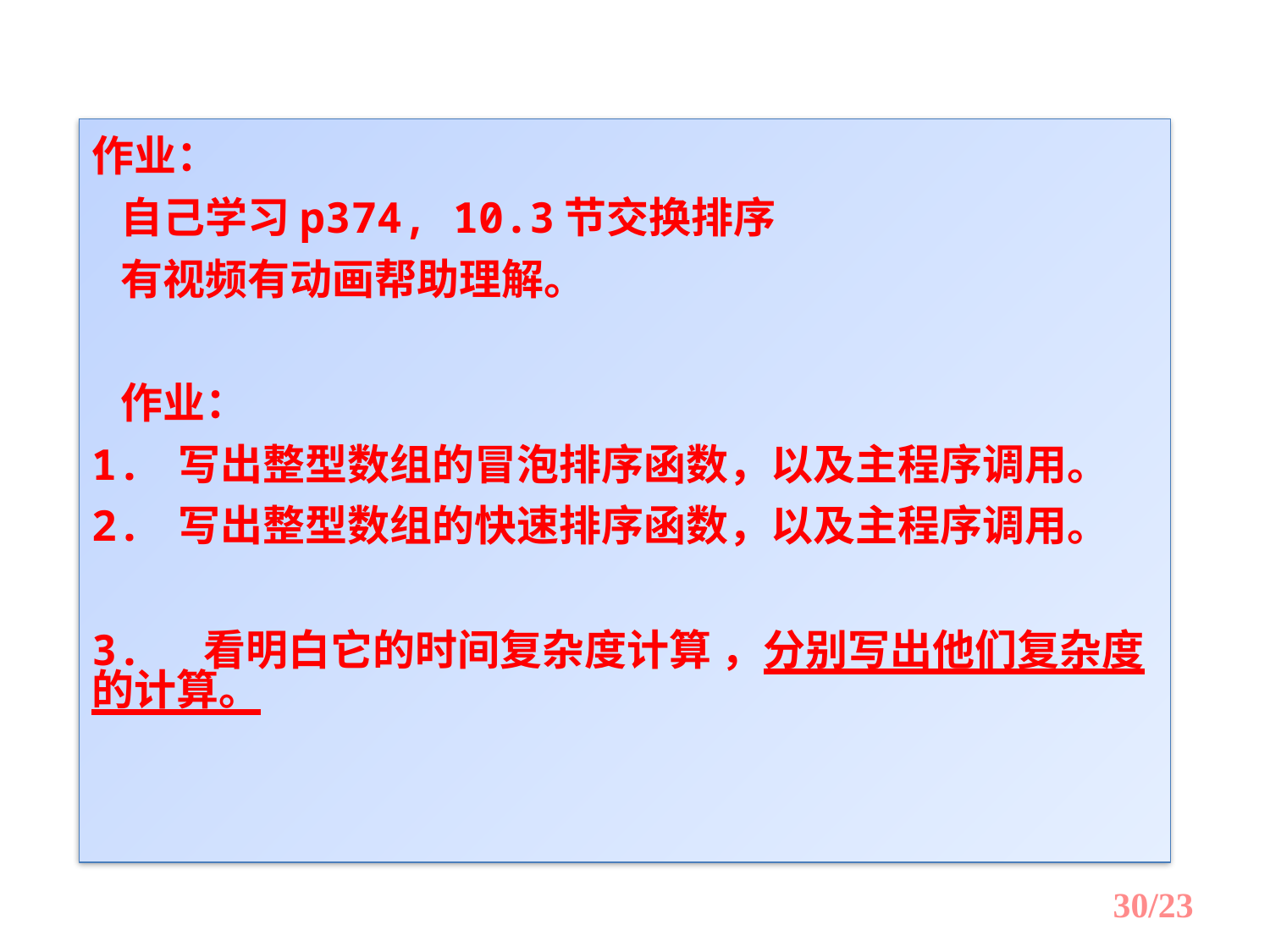

作业：
  自己学习p374, 10.3节交换排序
  有视频有动画帮助理解。

  作业：
1. 写出整型数组的冒泡排序函数，以及主程序调用。
2. 写出整型数组的快速排序函数，以及主程序调用。

3.  看明白它的时间复杂度计算 ，分别写出他们复杂度的计算。

30/23